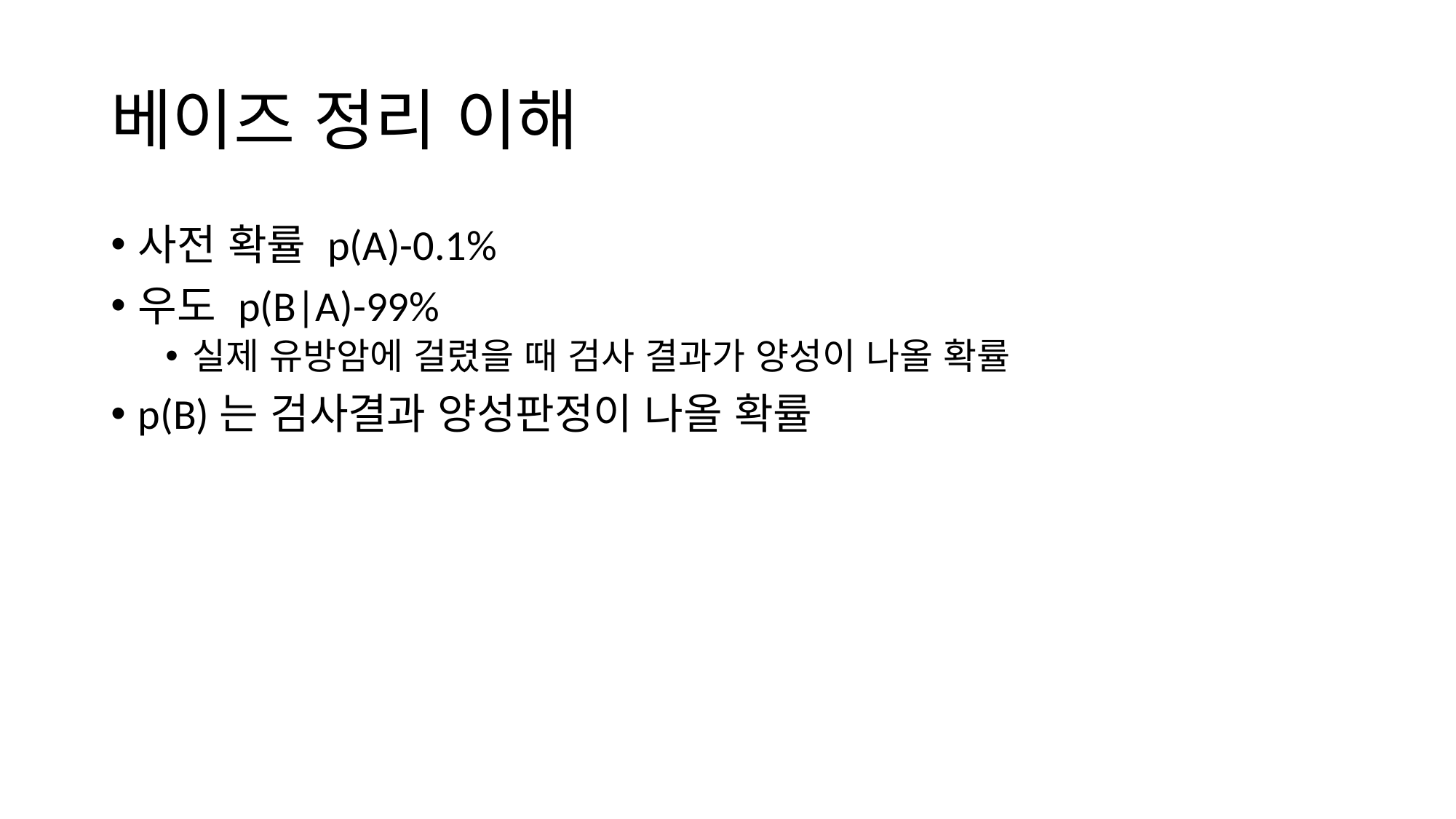

# 베이즈 정리 이해
사전 확률 p(A)-0.1%
우도 p(B|A)-99%
실제 유방암에 걸렸을 때 검사 결과가 양성이 나올 확률
p(B)는 검사결과 양성판정이 나올 확률